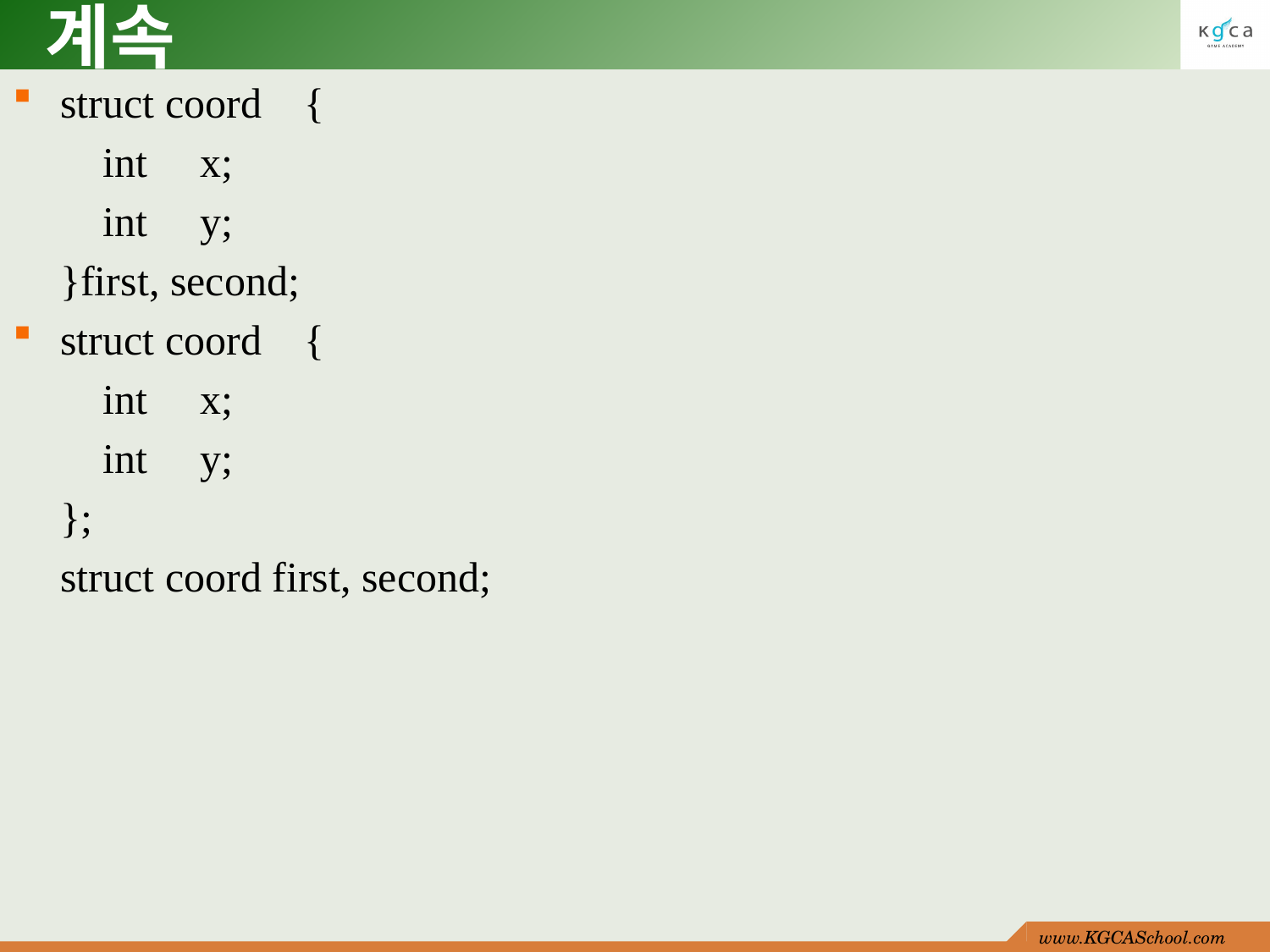

# 계속
struct coord    {
    int     x;
    int     y;
}first, second;
struct coord    {
    int     x;
    int     y;
};
struct coord first, second;